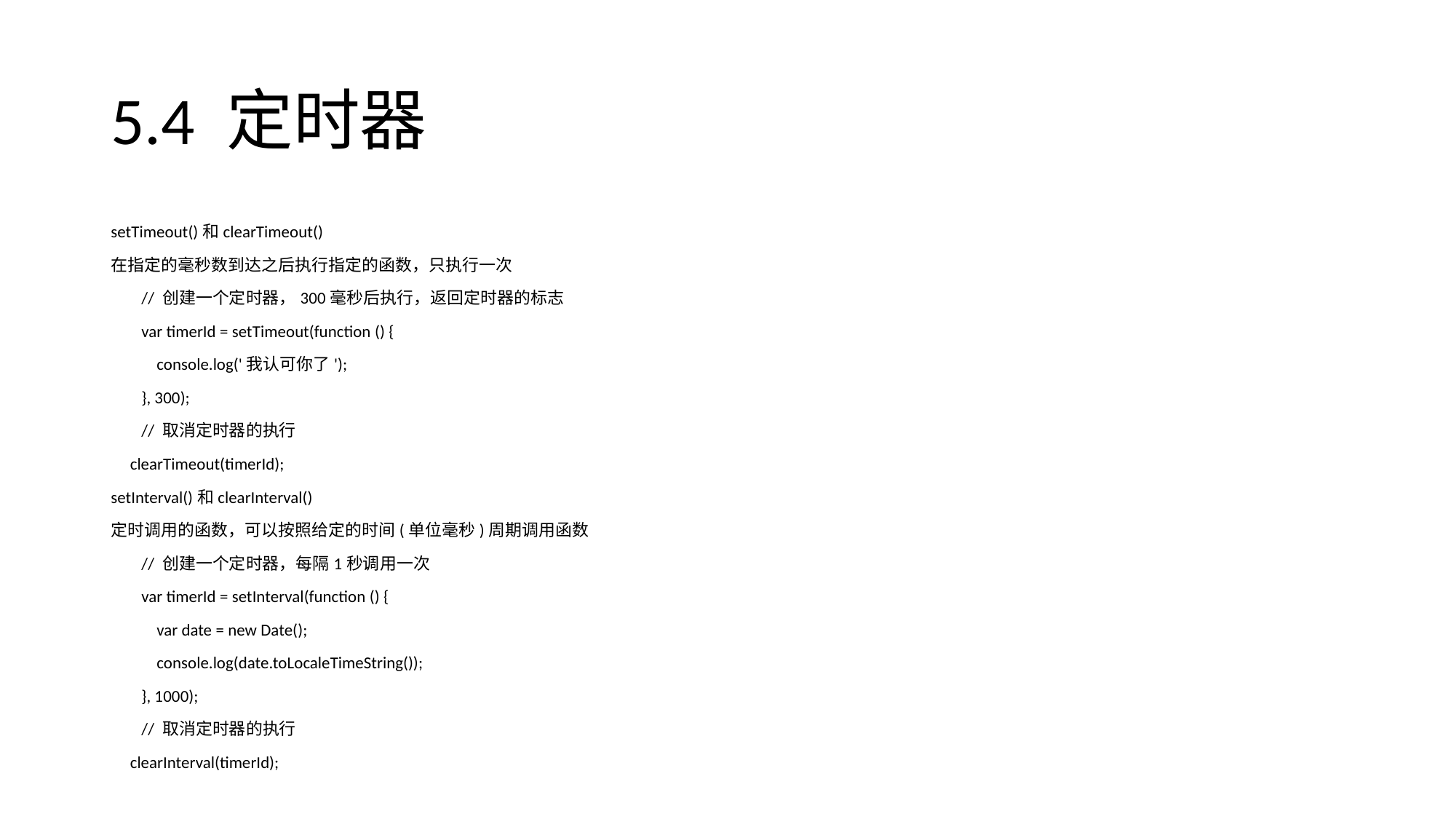

# 5.4 定时器
setTimeout()和clearTimeout()
在指定的毫秒数到达之后执行指定的函数，只执行一次
        // 创建一个定时器，300毫秒后执行，返回定时器的标志
        var timerId = setTimeout(function () {
            console.log('我认可你了');
        }, 300);
        // 取消定时器的执行
     clearTimeout(timerId);
setInterval()和clearInterval()
定时调用的函数，可以按照给定的时间(单位毫秒)周期调用函数
        // 创建一个定时器，每隔1秒调用一次
        var timerId = setInterval(function () {
            var date = new Date();
            console.log(date.toLocaleTimeString());
        }, 1000);
        // 取消定时器的执行
     clearInterval(timerId);